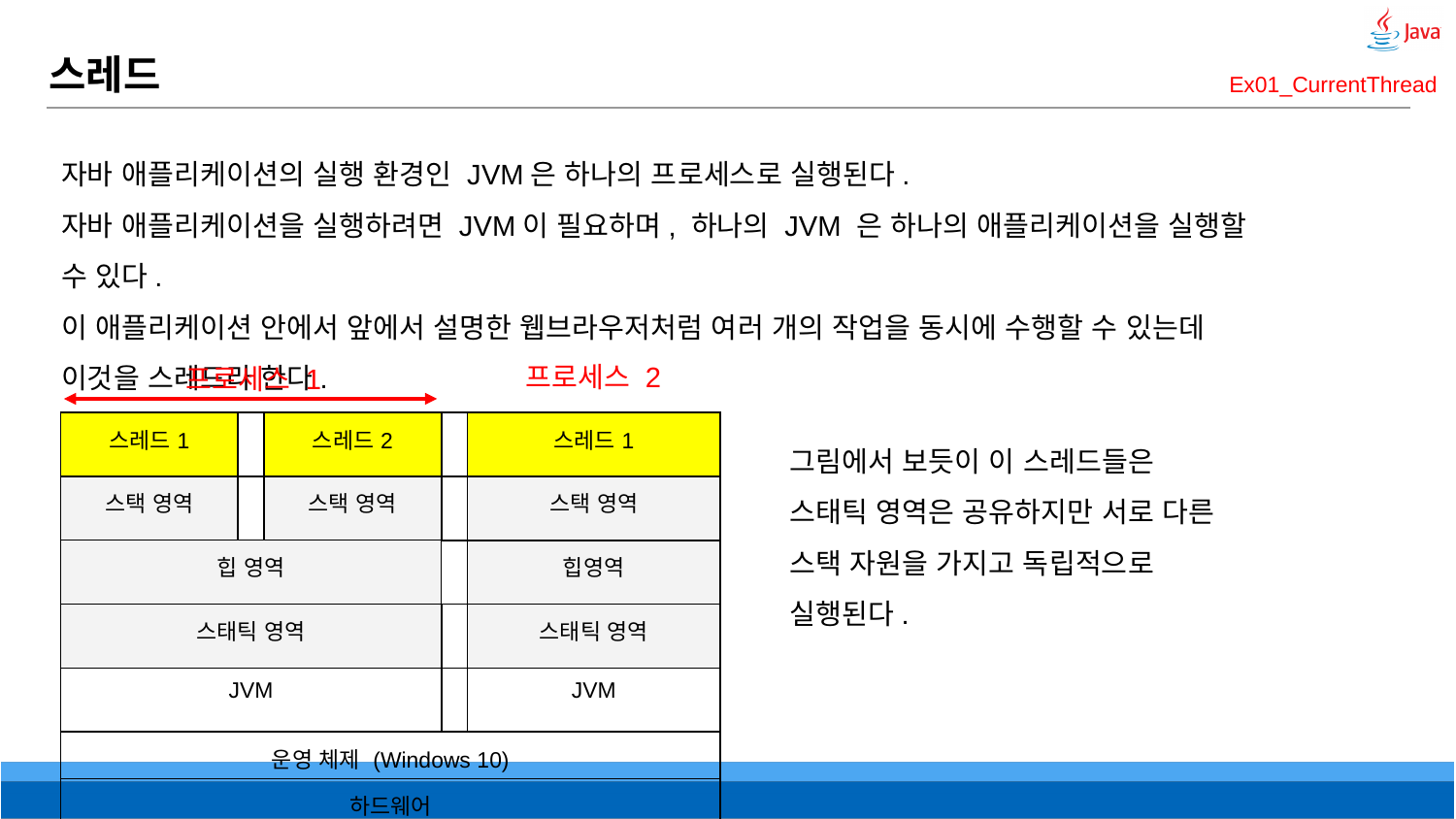

# 스레드
Ex01_CurrentThread
자바 애플리케이션의 실행 환경인 JVM은 하나의 프로세스로 실행된다.
자바 애플리케이션을 실행하려면 JVM이 필요하며, 하나의 JVM 은 하나의 애플리케이션을 실행할 수 있다.
이 애플리케이션 안에서 앞에서 설명한 웹브라우저처럼 여러 개의 작업을 동시에 수행할 수 있는데 이것을 스레드라 한다.
프로세스 2
프로세스 1
| 스레드1 |  | 스레드2 |  | 스레드1 |
| --- | --- | --- | --- | --- |
| 스택 영역 |  | 스택 영역 |  | 스택 영역 |
| 힙 영역 |  |  |  | 힙영역 |
| 스태틱 영역 |  |  |  | 스태틱 영역 |
| JVM |  |  |  | JVM |
| 운영 체제 (Windows 10) |  |  |  |  |
| 하드웨어 |  |  |  |  |
그림에서 보듯이 이 스레드들은 스태틱 영역은 공유하지만 서로 다른 스택 자원을 가지고 독립적으로 실행된다.